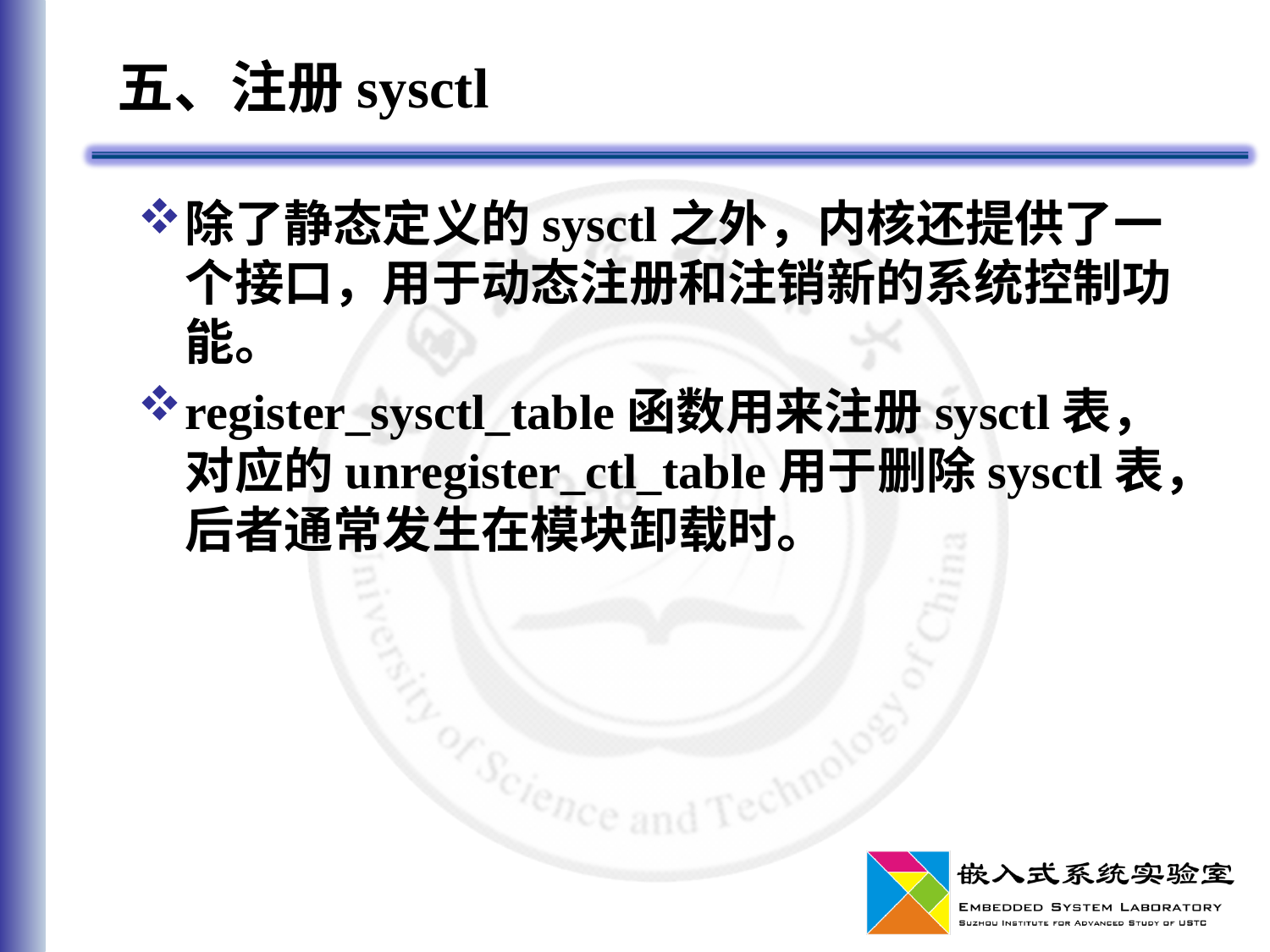

# 五、注册sysctl
除了静态定义的sysctl之外，内核还提供了一个接口，用于动态注册和注销新的系统控制功能。
register_sysctl_table函数用来注册sysctl表，对应的unregister_ctl_table用于删除sysctl表，后者通常发生在模块卸载时。